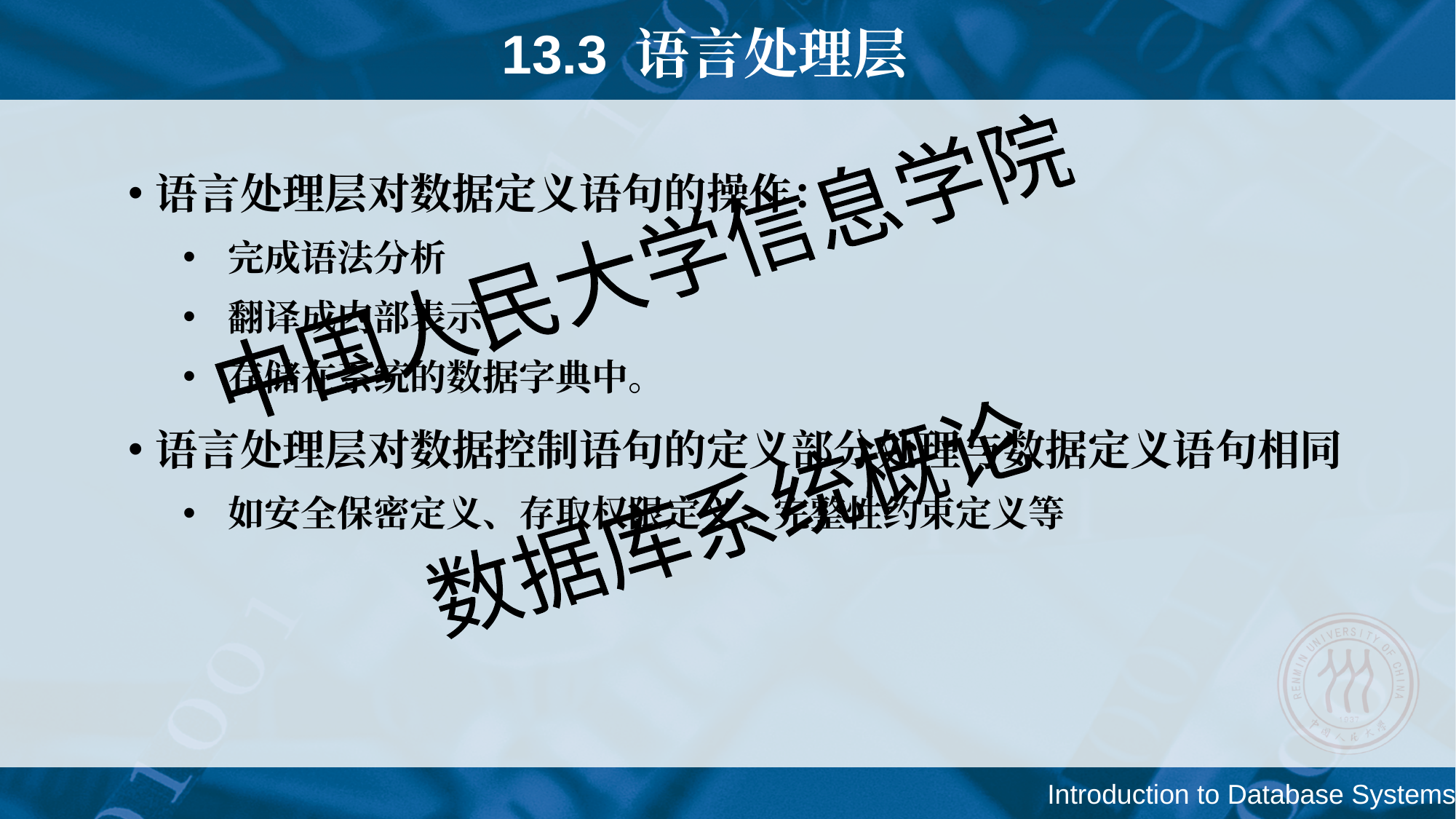

# 13.3 语言处理层
语言处理层对数据定义语句的操作：
 完成语法分析
 翻译成内部表示
 存储在系统的数据字典中。
语言处理层对数据控制语句的定义部分处理与数据定义语句相同
 如安全保密定义、存取权限定义、完整性约束定义等